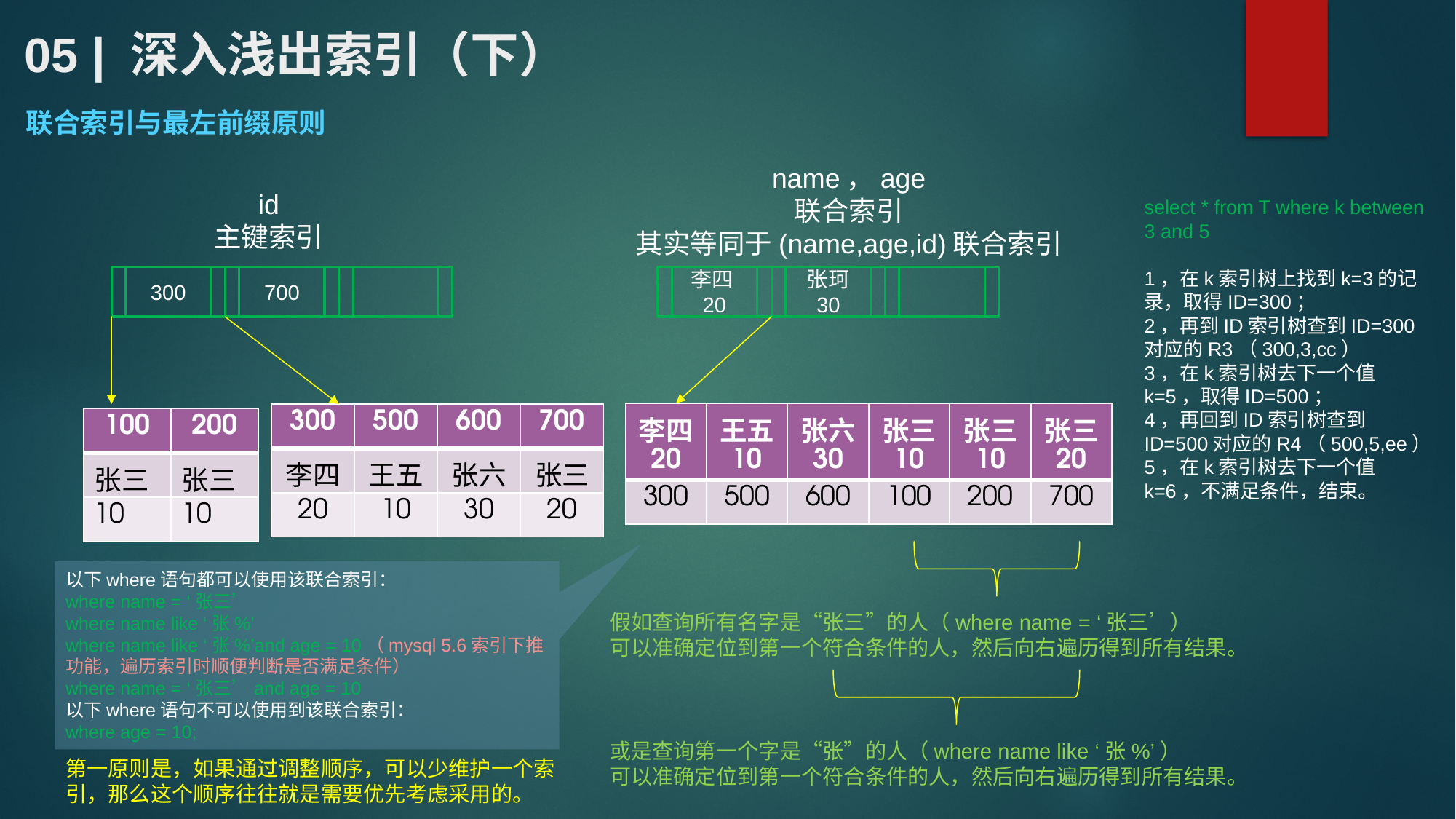

# 05 | 深入浅出索引（下）
联合索引与最左前缀原则
name，age
联合索引
其实等同于(name,age,id)联合索引
id
主键索引
select * from T where k between 3 and 5

1，在k索引树上找到k=3的记录，取得ID=300；
2，再到ID索引树查到ID=300对应的R3（300,3,cc）
3，在k索引树去下一个值k=5，取得ID=500；
4，再回到ID索引树查到ID=500对应的R4（500,5,ee）
5，在k索引树去下一个值k=6，不满足条件，结束。
300
700

李四20
张珂
30

| 李四 20 | 王五 10 | 张六 30 | 张三 10 | 张三 10 | 张三 20 |
| --- | --- | --- | --- | --- | --- |
| 300 | 500 | 600 | 100 | 200 | 700 |
| 300 | 500 | 600 | 700 |
| --- | --- | --- | --- |
| 李四 | 王五 | 张六 | 张三 |
| 20 | 10 | 30 | 20 |
| 100 | 200 |
| --- | --- |
| 张三 | 张三 |
| 10 | 10 |

以下where语句都可以使用该联合索引：
where name = ‘张三’
where name like ‘张%’
where name like ‘张%’and age = 10（mysql 5.6索引下推功能，遍历索引时顺便判断是否满足条件）
where name = ‘张三’and age = 10
以下where语句不可以使用到该联合索引：
where age = 10;

假如查询所有名字是“张三”的人（where name = ‘张三’）
可以准确定位到第一个符合条件的人，然后向右遍历得到所有结果。
或是查询第一个字是“张”的人（where name like ‘张%’）
可以准确定位到第一个符合条件的人，然后向右遍历得到所有结果。
第一原则是，如果通过调整顺序，可以少维护一个索引，那么这个顺序往往就是需要优先考虑采用的。